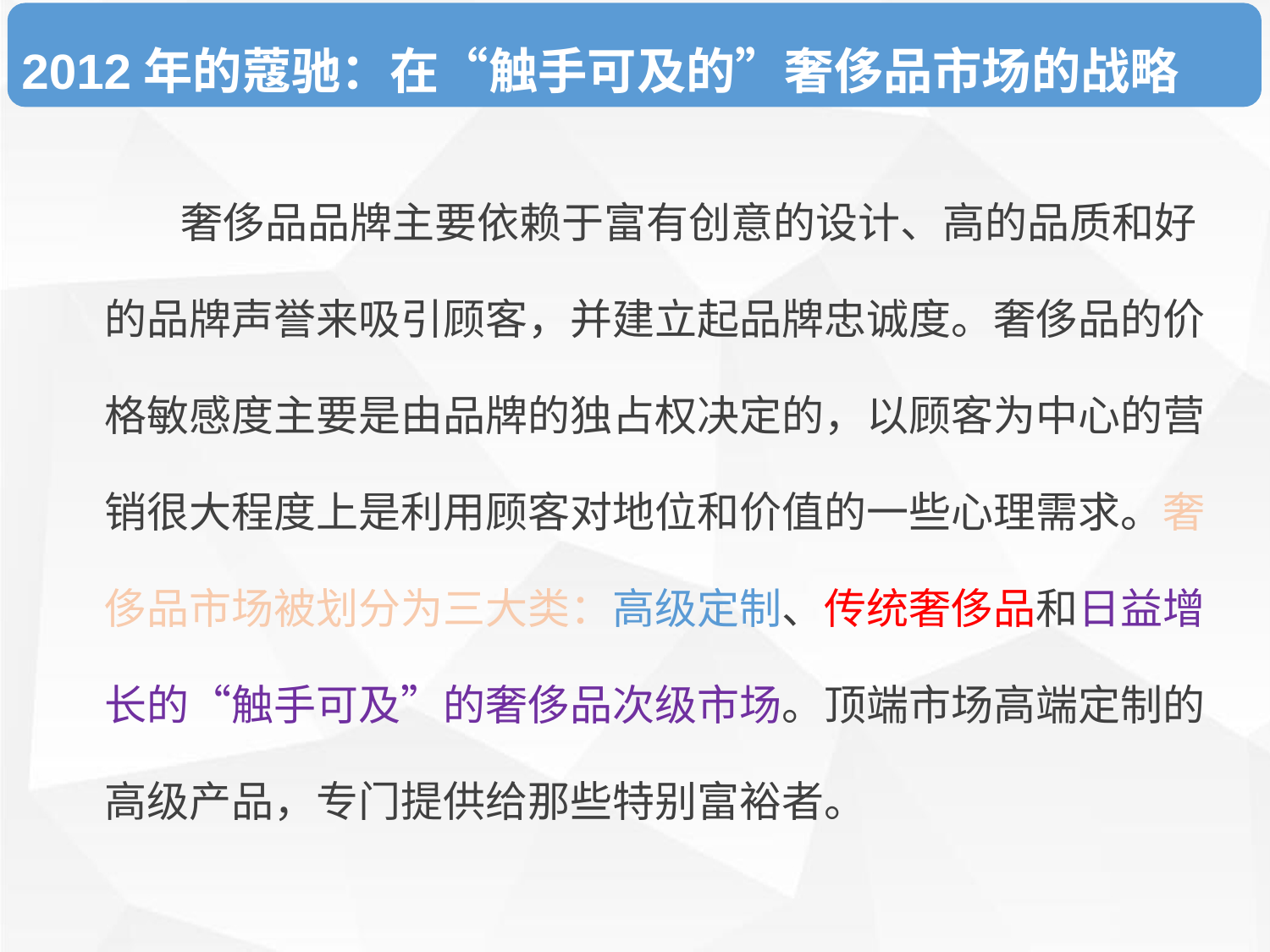

2012年的蔻驰：在“触手可及的”奢侈品市场的战略
       奢侈品品牌主要依赖于富有创意的设计、高的品质和好的品牌声誉来吸引顾客，并建立起品牌忠诚度。奢侈品的价格敏感度主要是由品牌的独占权决定的，以顾客为中心的营销很大程度上是利用顾客对地位和价值的一些心理需求。奢侈品市场被划分为三大类：高级定制、传统奢侈品和日益增长的“触手可及”的奢侈品次级市场。顶端市场高端定制的高级产品，专门提供给那些特别富裕者。